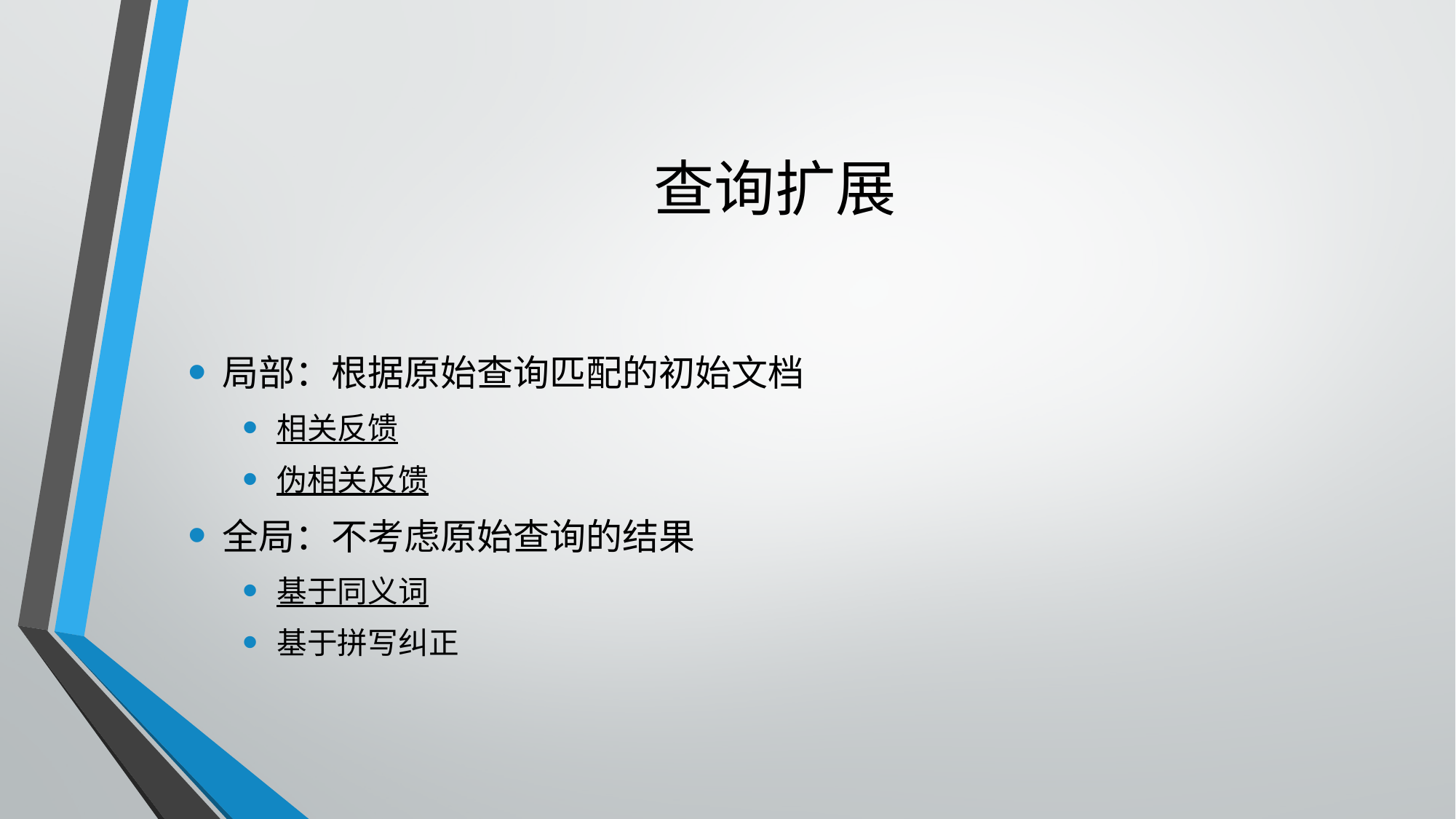

# 查询扩展
局部：根据原始查询匹配的初始文档
相关反馈
伪相关反馈
全局：不考虑原始查询的结果
基于同义词
基于拼写纠正